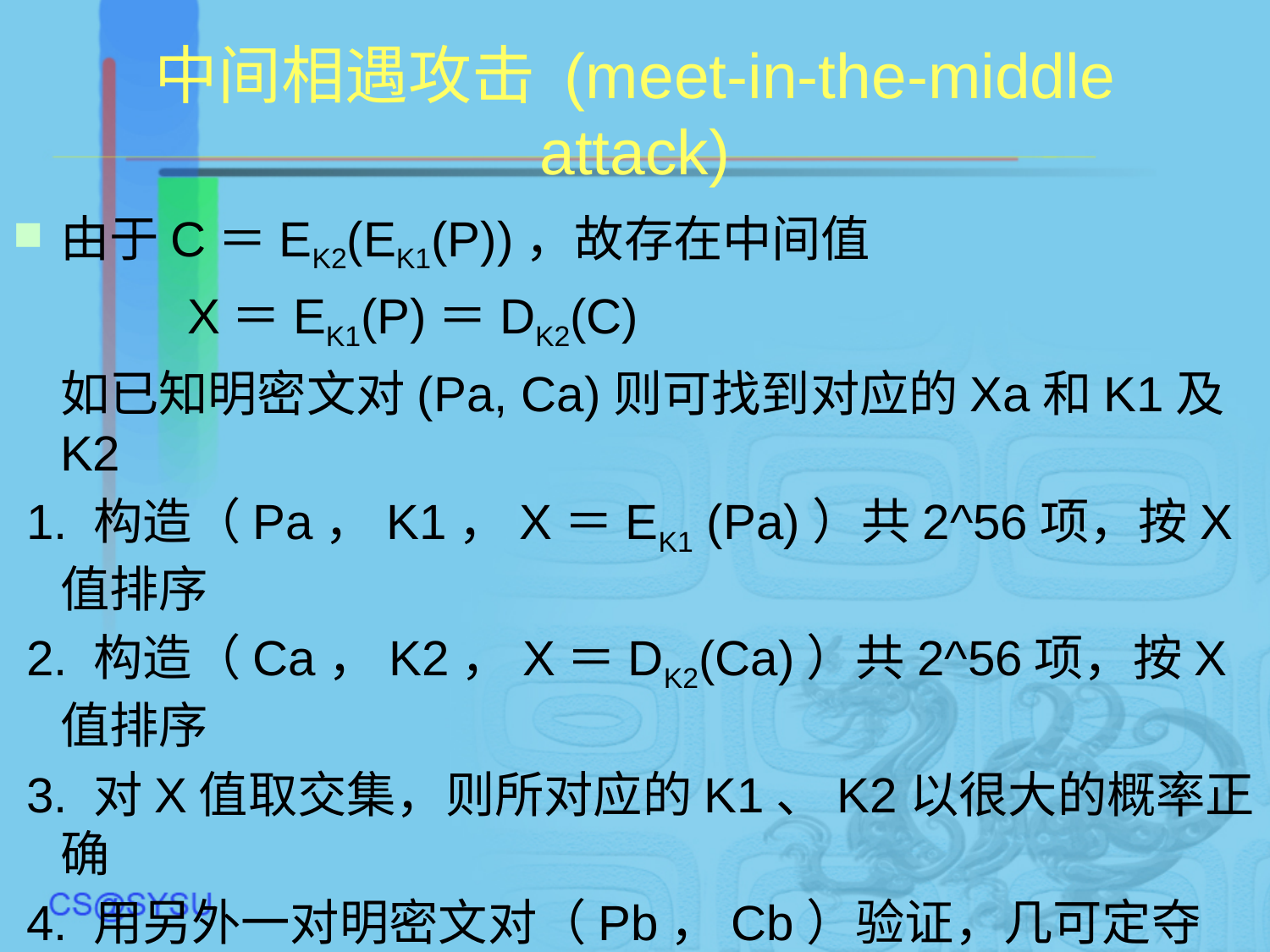

# 中间相遇攻击 (meet-in-the-middle attack)
由于C＝EK2(EK1(P))，故存在中间值
		X＝EK1(P)＝DK2(C)
	如已知明密文对(Pa, Ca)则可找到对应的Xa和K1及K2
 1. 构造（Pa，K1，X＝EK1 (Pa)）共2^56项，按X值排序
 2. 构造（Ca，K2，X＝DK2(Ca)）共2^56项，按X值排序
 3. 对X值取交集，则所对应的K1、K2以很大的概率正确
 4. 用另外一对明密文对（Pb，Cb）验证，几可定夺
用K1的所有可能加密Pa，获得一个很大的表；
	用所有可能的K2解密Ca，找其结果在是否在表中